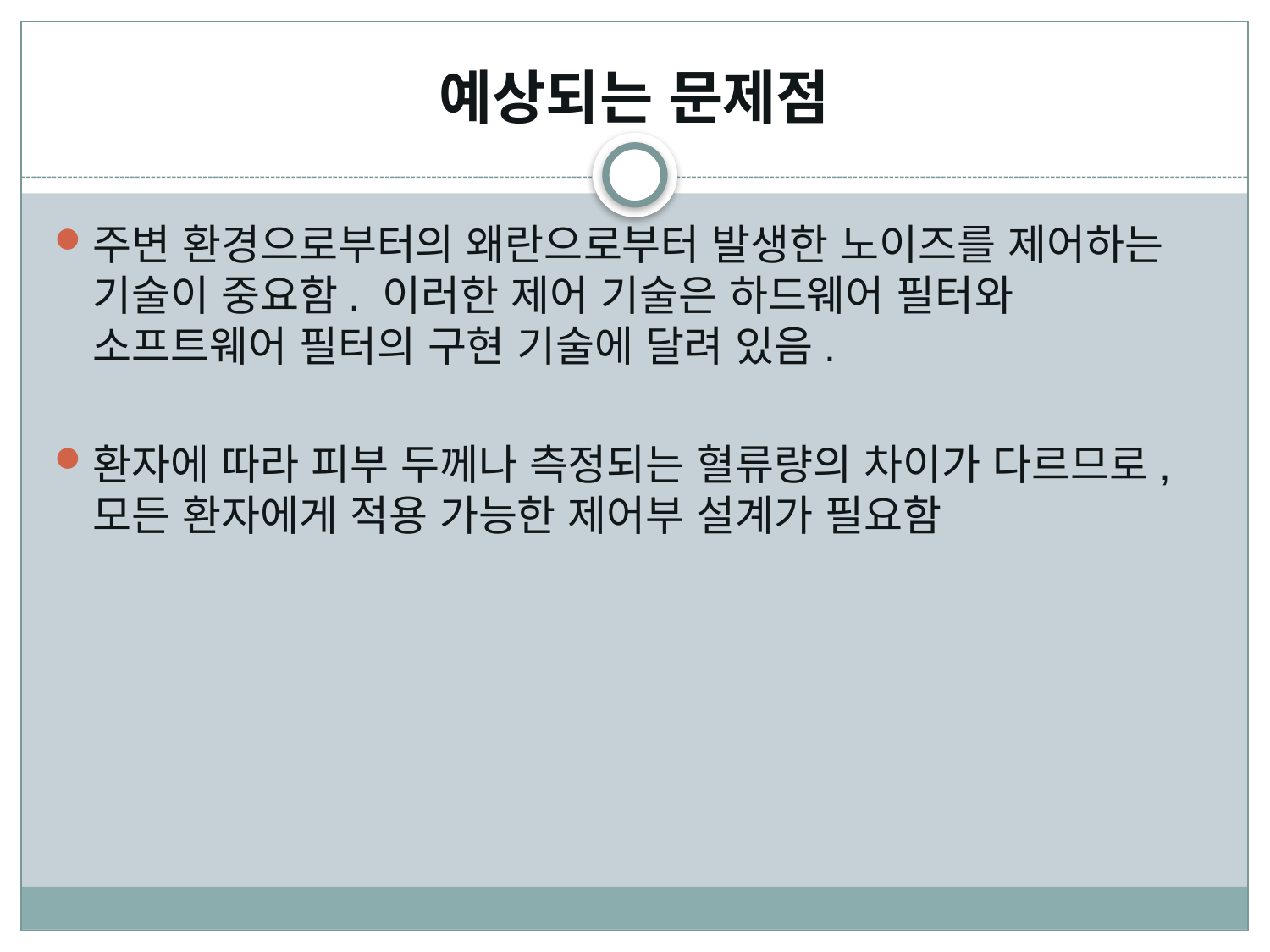

# 예상되는 문제점
주변 환경으로부터의 왜란으로부터 발생한 노이즈를 제어하는 기술이 중요함. 이러한 제어 기술은 하드웨어 필터와 소프트웨어 필터의 구현 기술에 달려 있음.

환자에 따라 피부 두께나 측정되는 혈류량의 차이가 다르므로, 모든 환자에게 적용 가능한 제어부 설계가 필요함